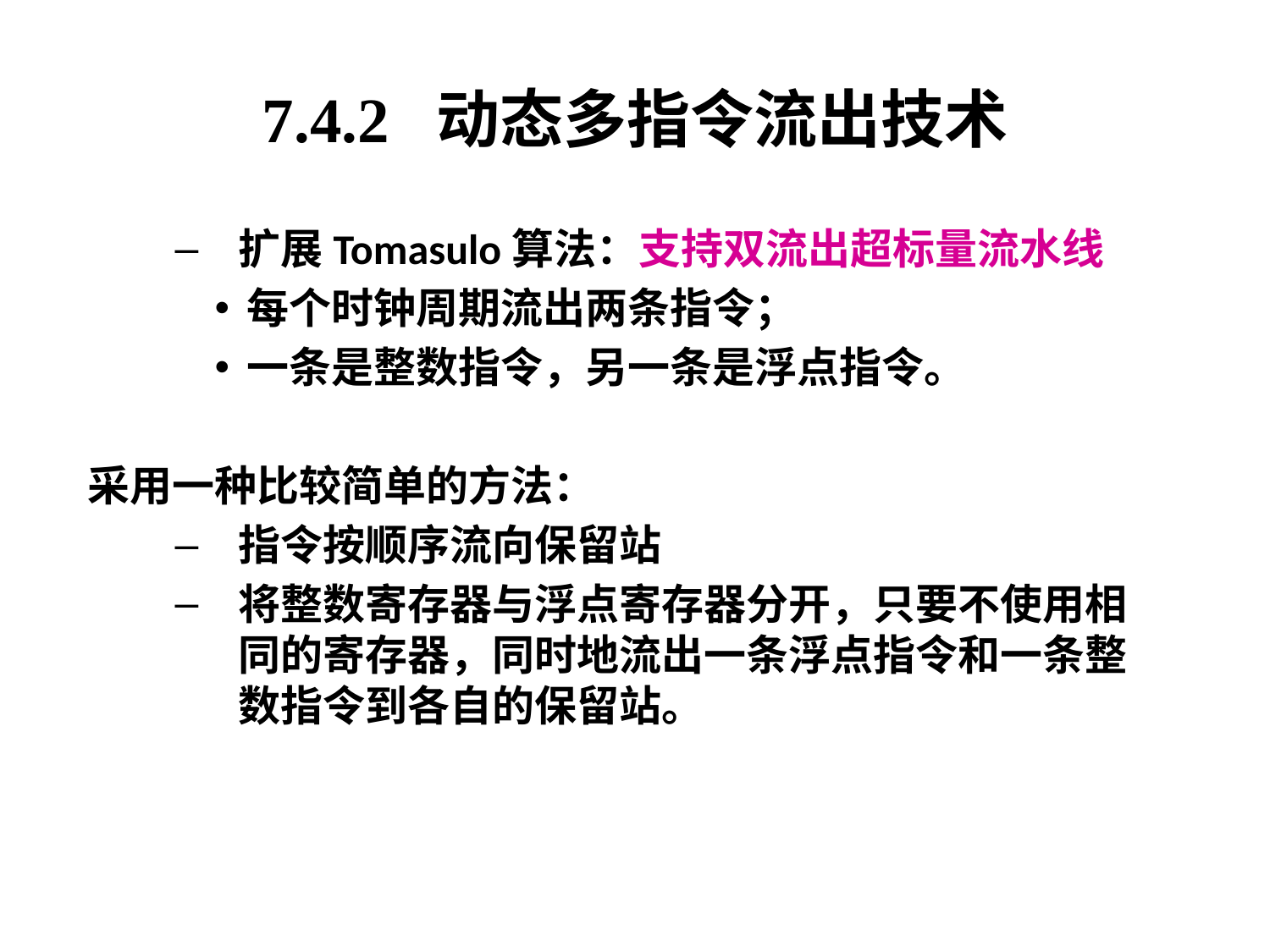

# 7.4.2  动态多指令流出技术
扩展Tomasulo算法：支持双流出超标量流水线
每个时钟周期流出两条指令；
一条是整数指令，另一条是浮点指令。

采用一种比较简单的方法：
指令按顺序流向保留站
将整数寄存器与浮点寄存器分开，只要不使用相同的寄存器，同时地流出一条浮点指令和一条整数指令到各自的保留站。